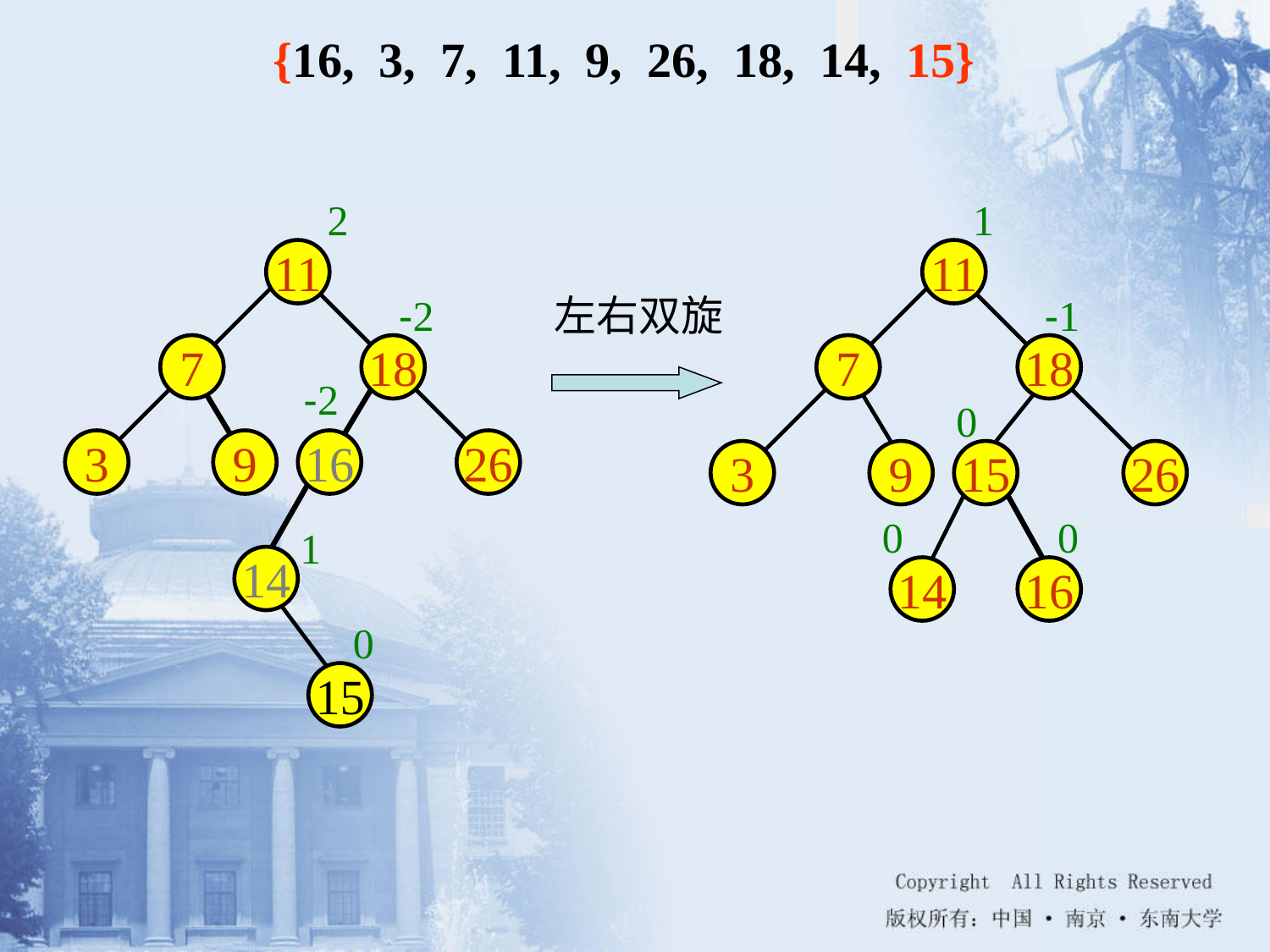

{16,  3,  7,  11,  9,  26,  18,  14,  15}
2
1
11
11

-2
左右双旋

-1

7
18
7
18
-2

0

3
9
16
26
3
9
15
26

0
0
1
14
14
16

0
15